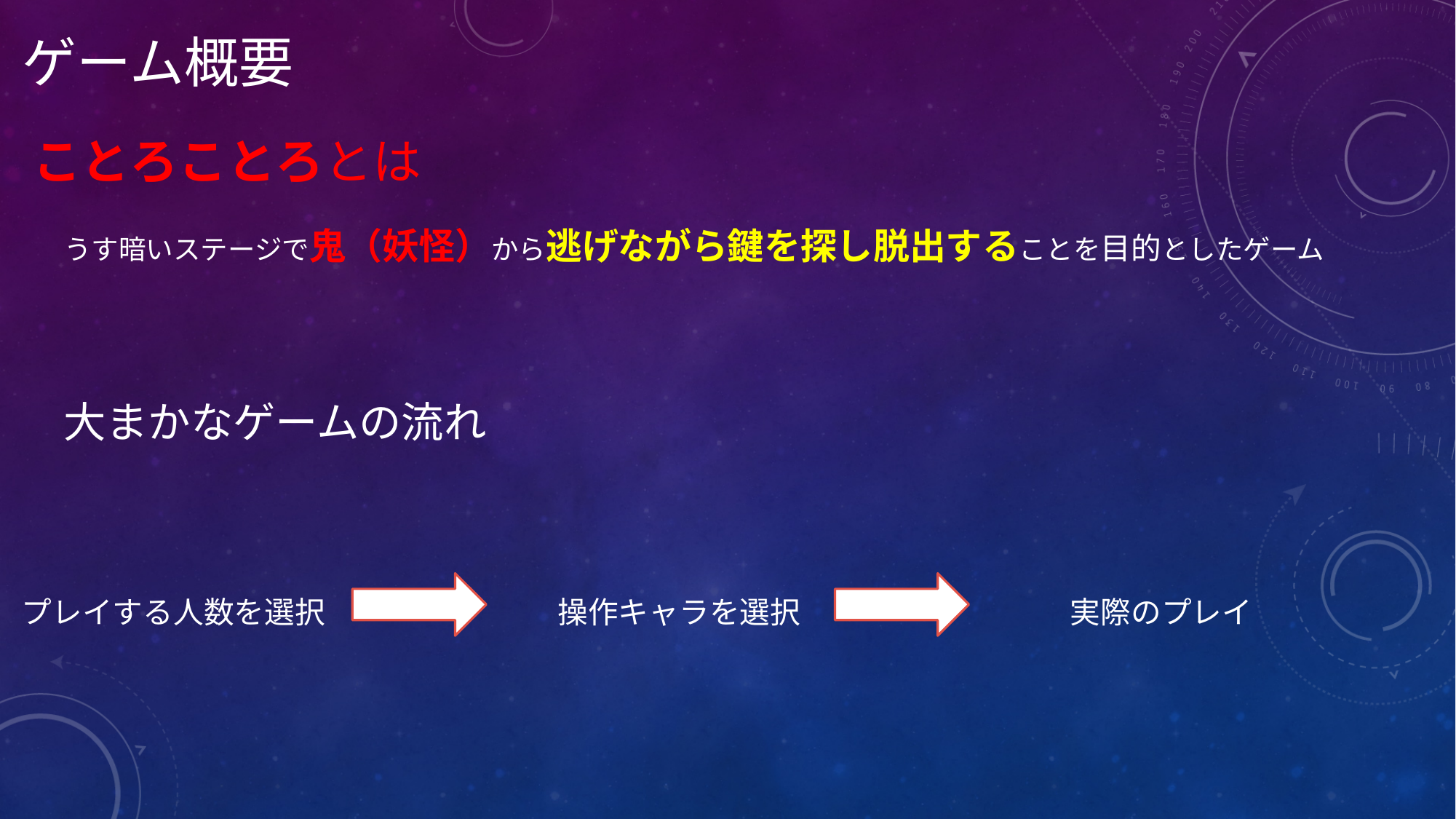

# ゲーム概要
ことろことろとは
うす暗いステージで鬼（妖怪）から逃げながら鍵を探し脱出することを目的としたゲーム
大まかなゲームの流れ

プレイする人数を選択
操作キャラを選択
実際のプレイ